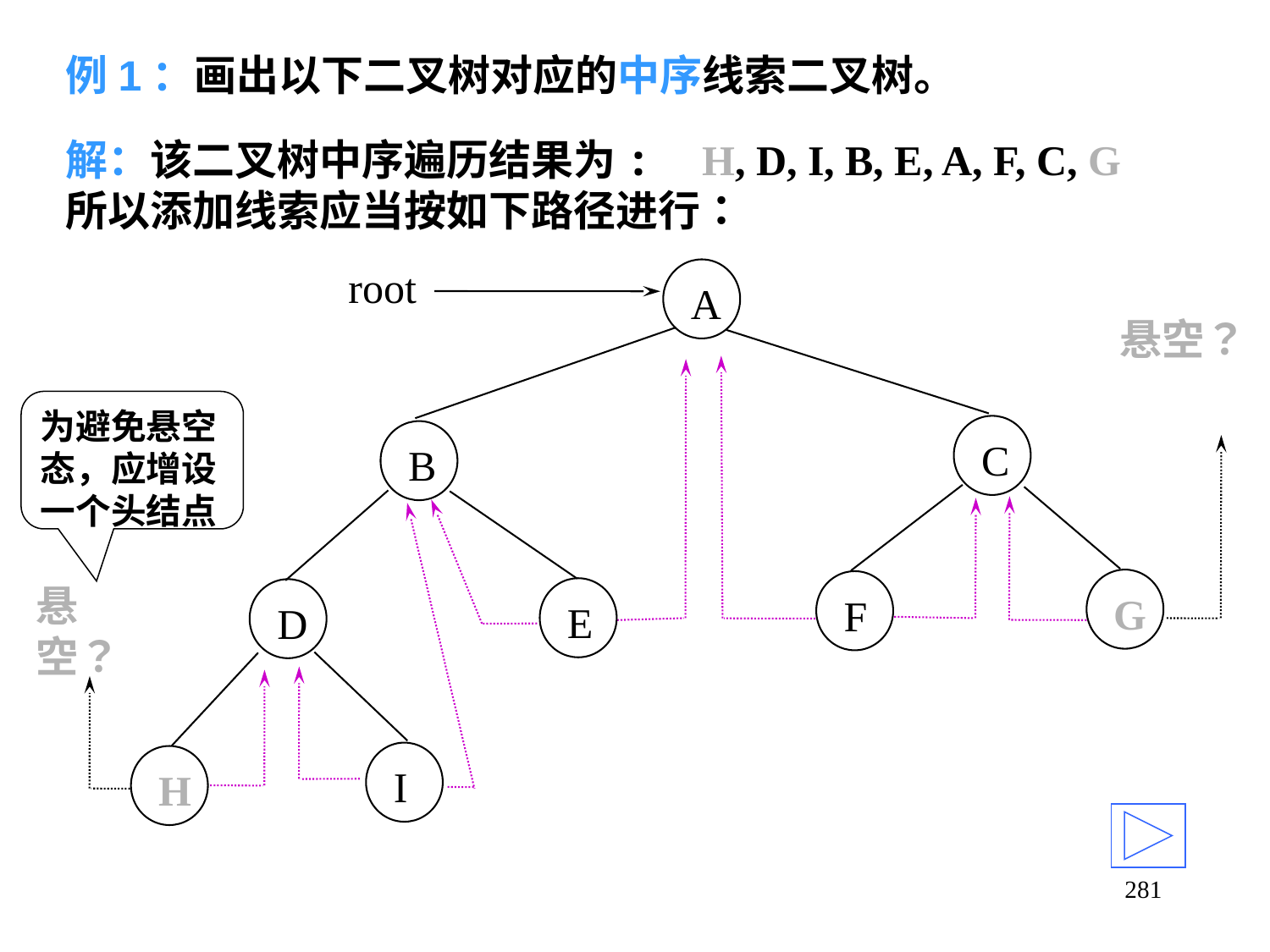

# 例1：画出以下二叉树对应的中序线索二叉树。
解：该二叉树中序遍历结果为:  H, D, I, B, E, A, F, C, G
所以添加线索应当按如下路径进行：
root

A

C

B

G

F

E

D

I

H
悬空？

为避免悬空态，应增设一个头结点

悬空？

281